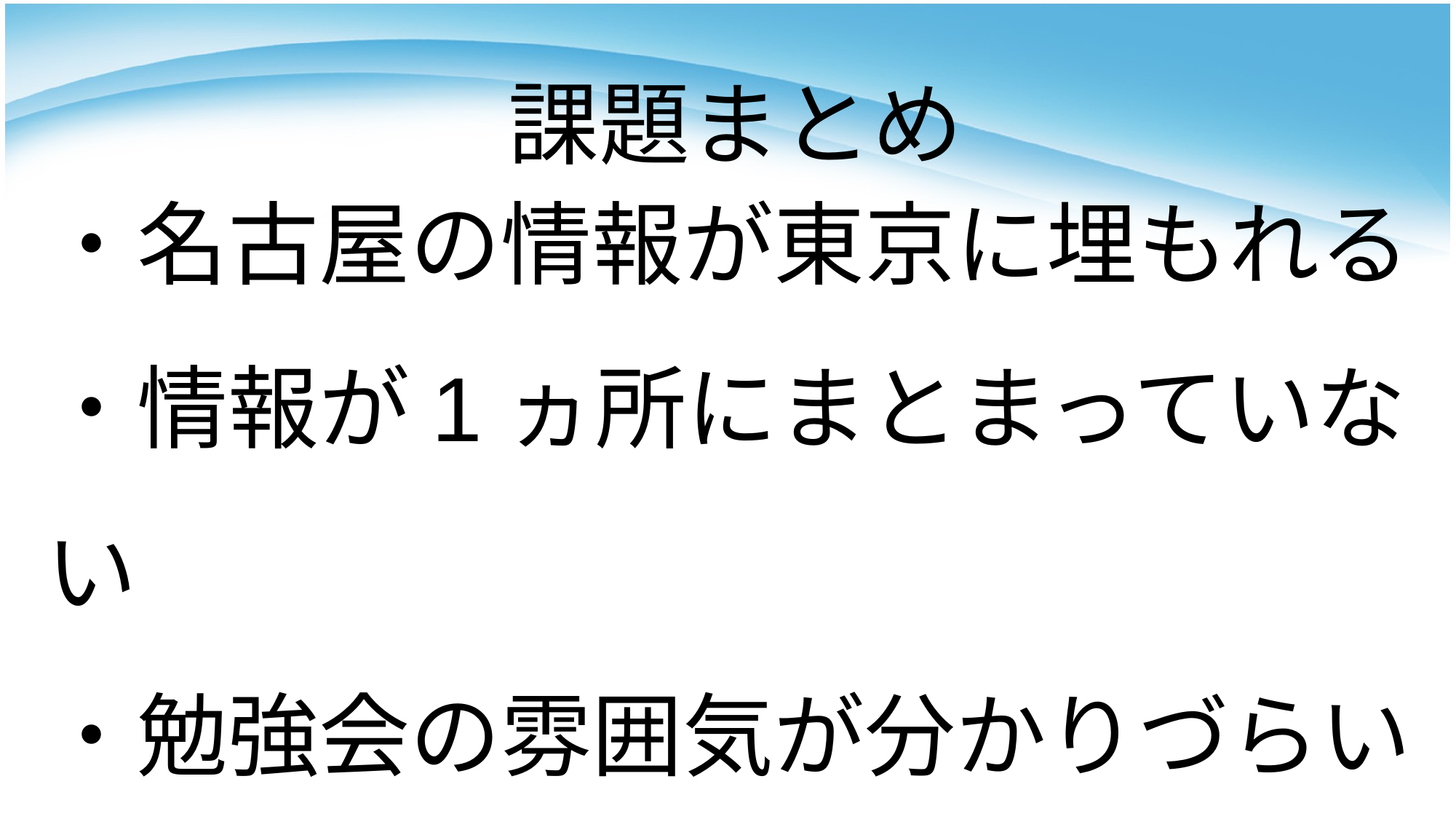

課題まとめ
# ・名古屋の情報が東京に埋もれる ・情報が1ヵ所にまとまっていない ・勉強会の雰囲気が分かりづらい